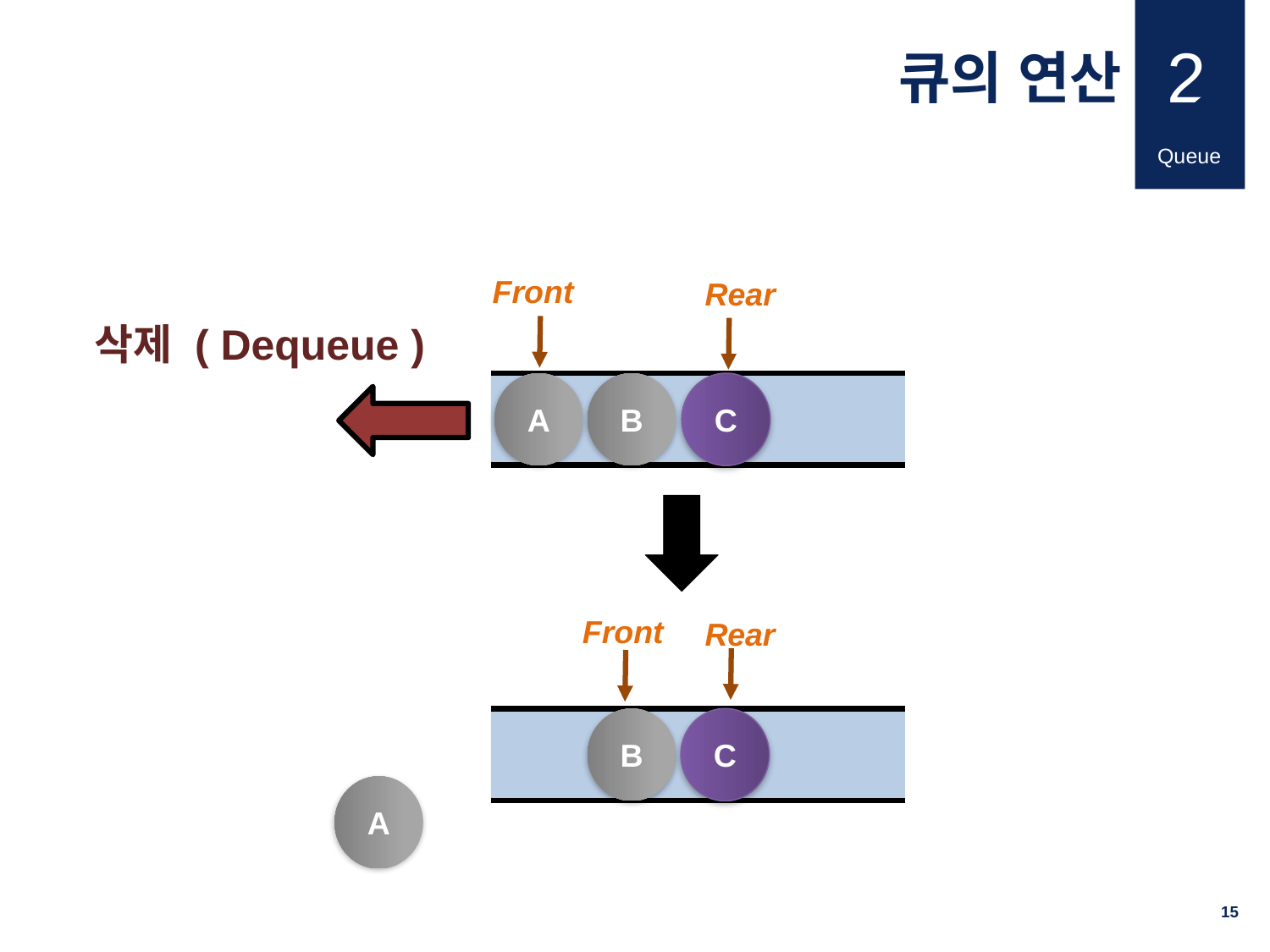

2

큐의 연산
Queue

C
B
A
Front
Rear
삭제 ( Dequeue )

C
B
A

Front
Rear
15